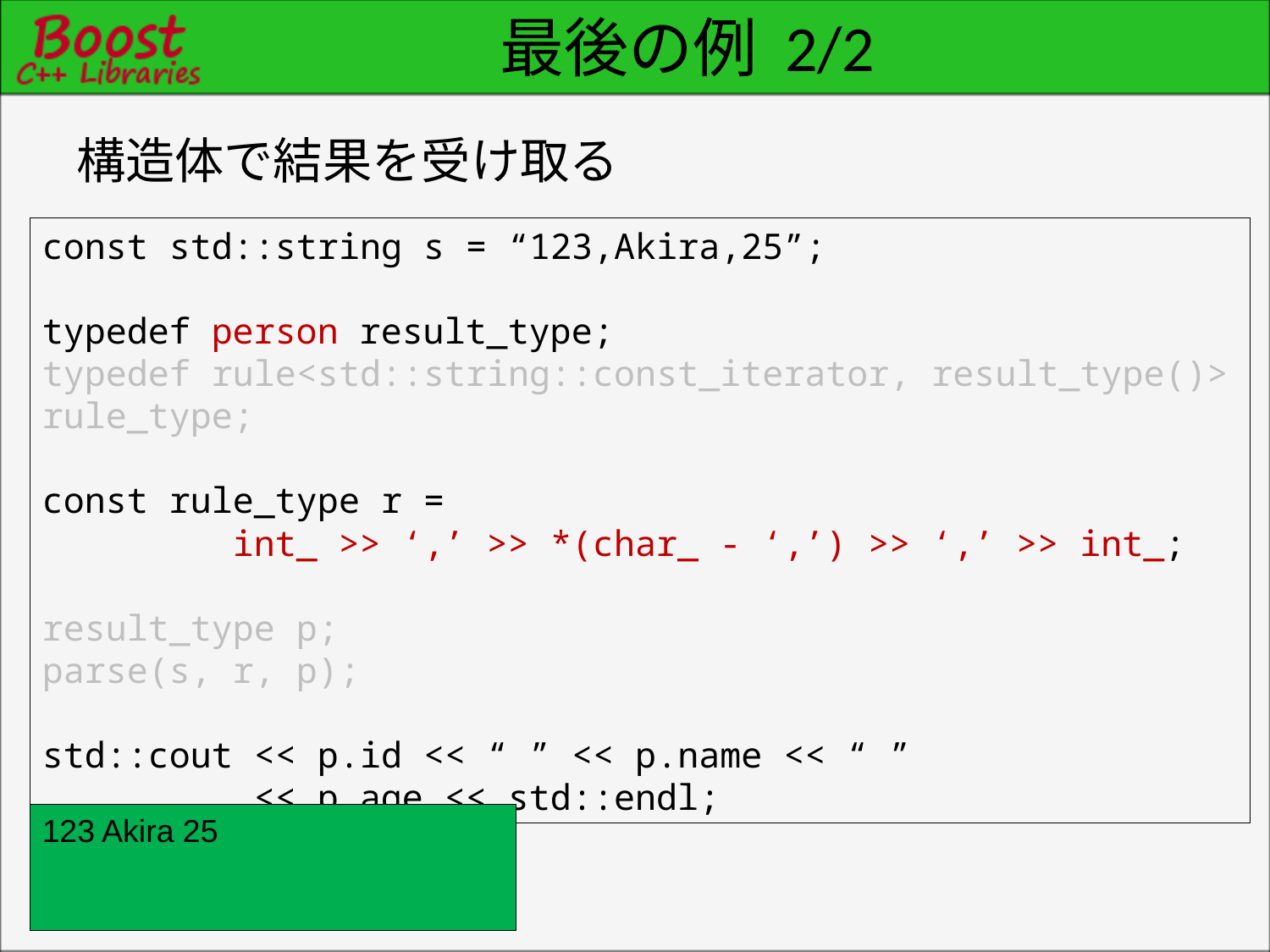

# 最後の例 2/2
構造体で結果を受け取る
const std::string s = “123,Akira,25”;

typedef person result_type;
typedef rule<std::string::const_iterator, result_type()> rule_type;

const rule_type r =
         int_ >> ‘,’ >> *(char_ - ‘,’) >> ‘,’ >> int_;

result_type p;
parse(s, r, p);

std::cout << p.id << “ ” << p.name << “ ”
          << p.age << std::endl;
123 Akira 25